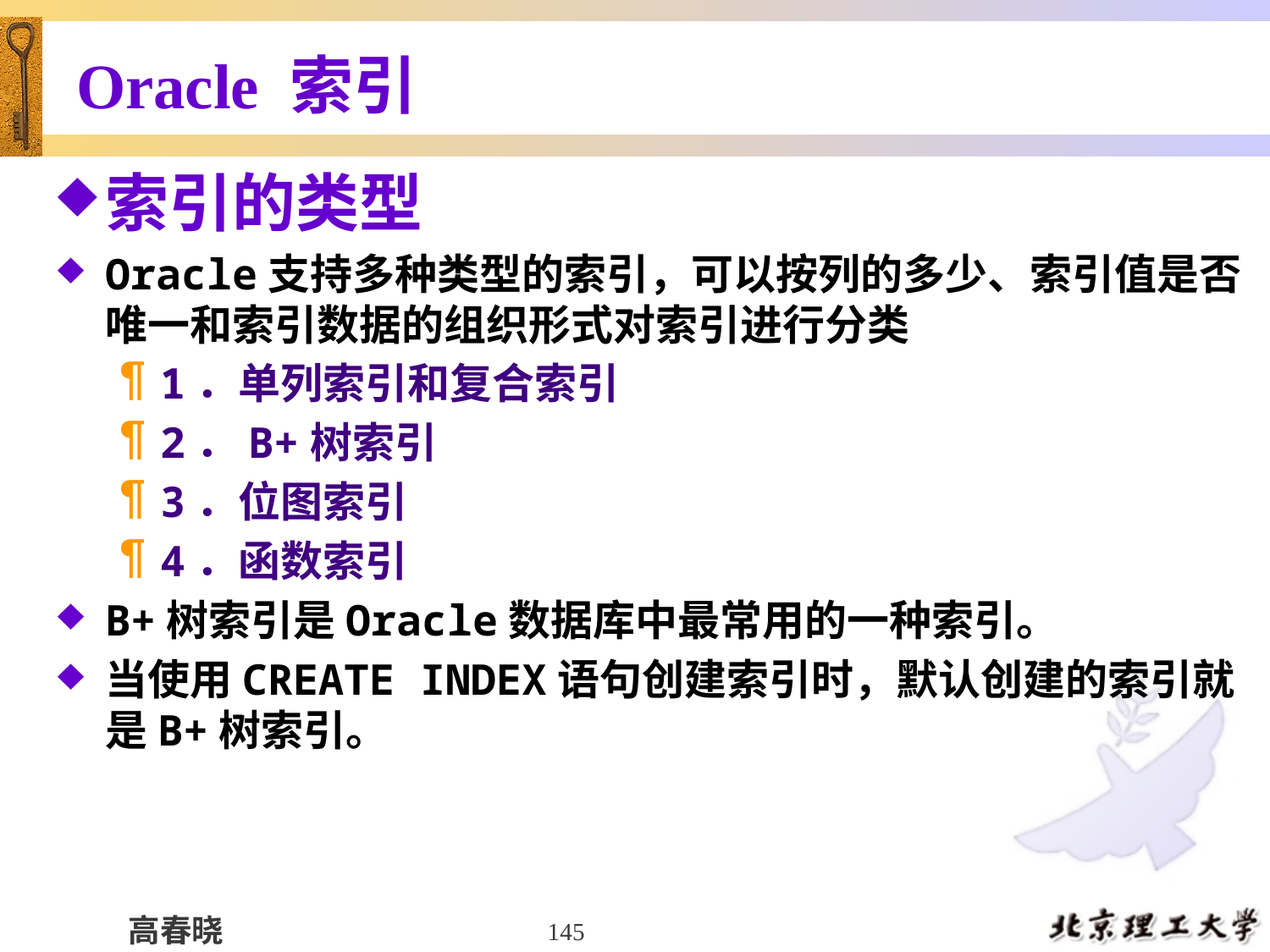

# Oracle 索引
索引的类型
Oracle支持多种类型的索引，可以按列的多少、索引值是否唯一和索引数据的组织形式对索引进行分类
1．单列索引和复合索引
2．B+树索引
3．位图索引
4．函数索引
B+树索引是Oracle数据库中最常用的一种索引。
当使用CREATE INDEX语句创建索引时，默认创建的索引就是B+树索引。

145